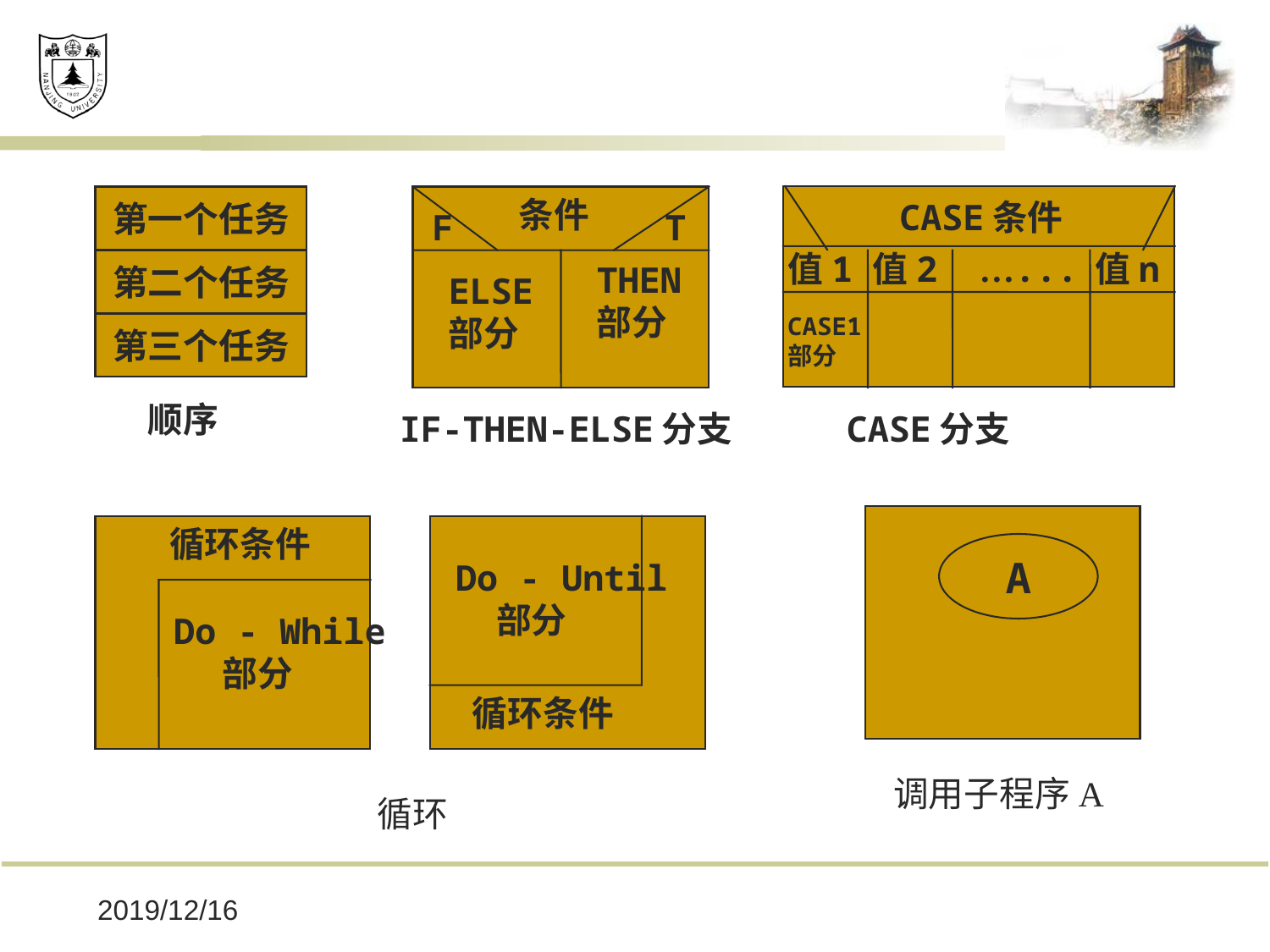

条件

第一个任务

CASE条件
F
T
值1
值2
…...
值n

第二个任务

THEN
部分
ELSE
部分

CASE1
部分
第三个任务
顺序
IF-THEN-ELSE分支
CASE分支

循环条件

A
Do - Until
    部分

Do - While
     部分
循环条件

调用子程序A
循环
2019/12/16